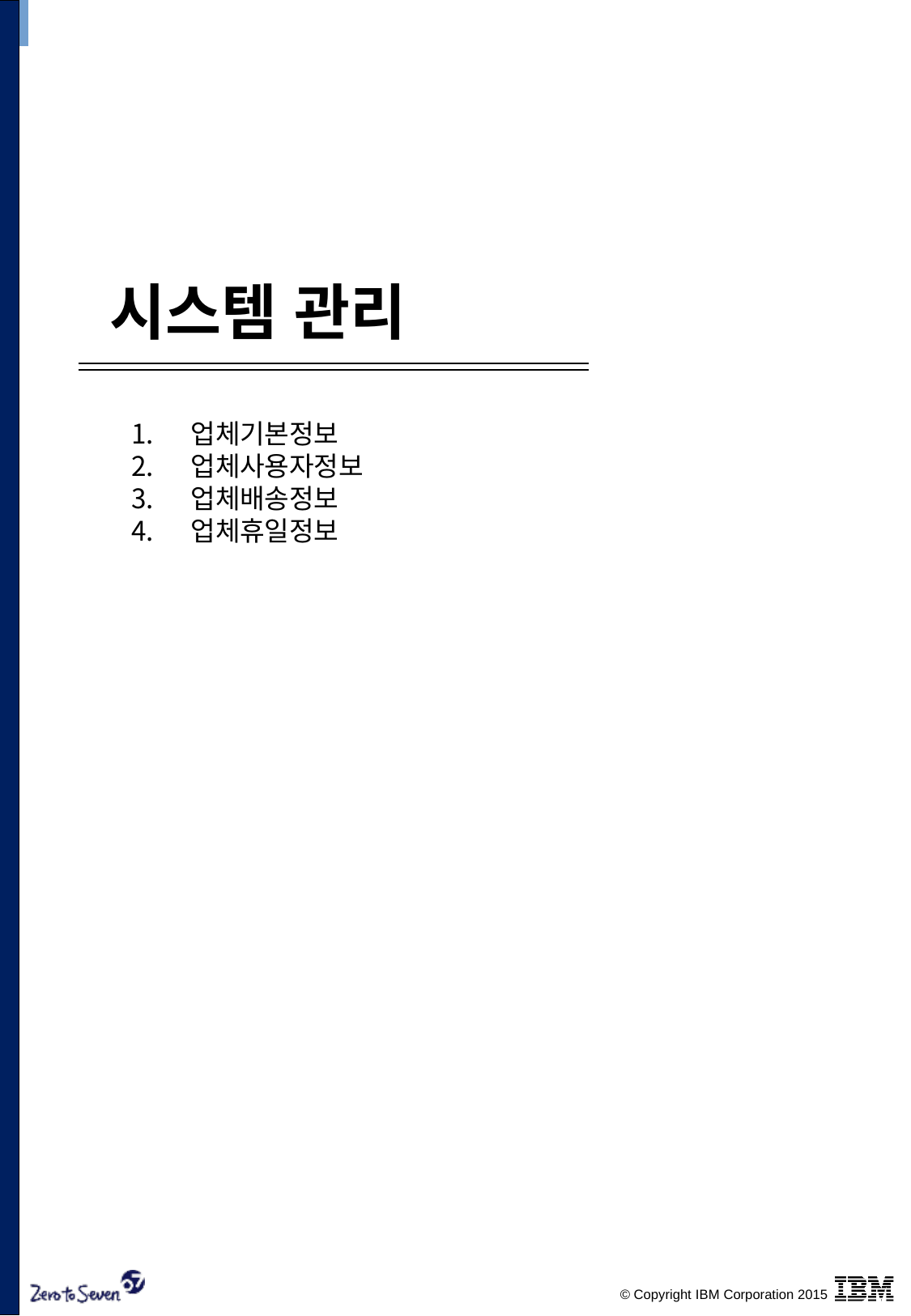

# 시스템 관리
업체기본정보
업체사용자정보
업체배송정보
업체휴일정보